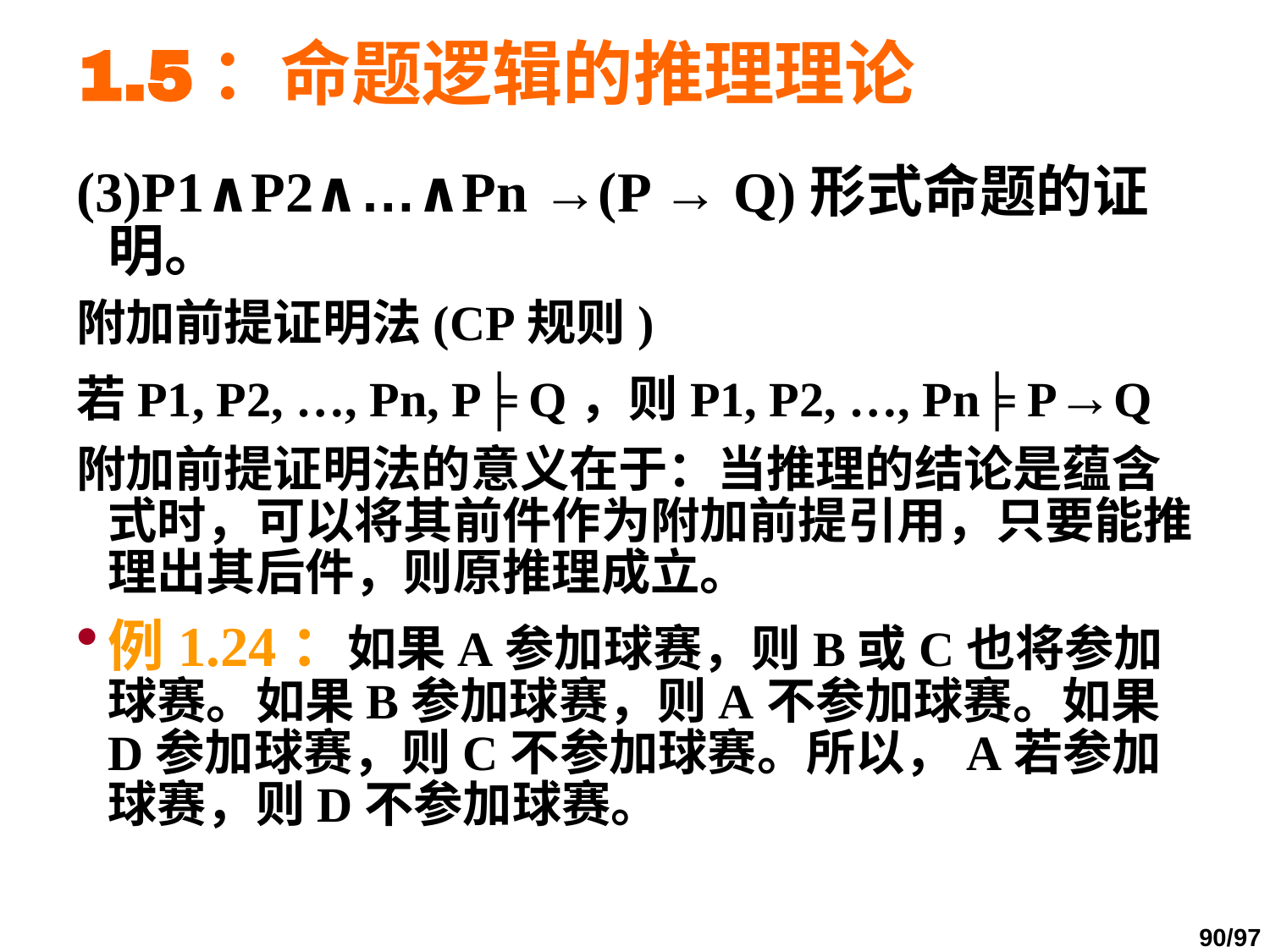

# 1.5：命题逻辑的推理理论
(3)P1∧P2∧…∧Pn →(P → Q)形式命题的证明。
附加前提证明法(CP规则)
若P1, P2, …, Pn, P╞ Q，则P1, P2, …, Pn╞ P→Q
附加前提证明法的意义在于：当推理的结论是蕴含式时，可以将其前件作为附加前提引用，只要能推理出其后件，则原推理成立。
例1.24：如果A参加球赛，则B或C也将参加球赛。如果B参加球赛，则A不参加球赛。如果D参加球赛，则C不参加球赛。所以，A若参加球赛，则D不参加球赛。